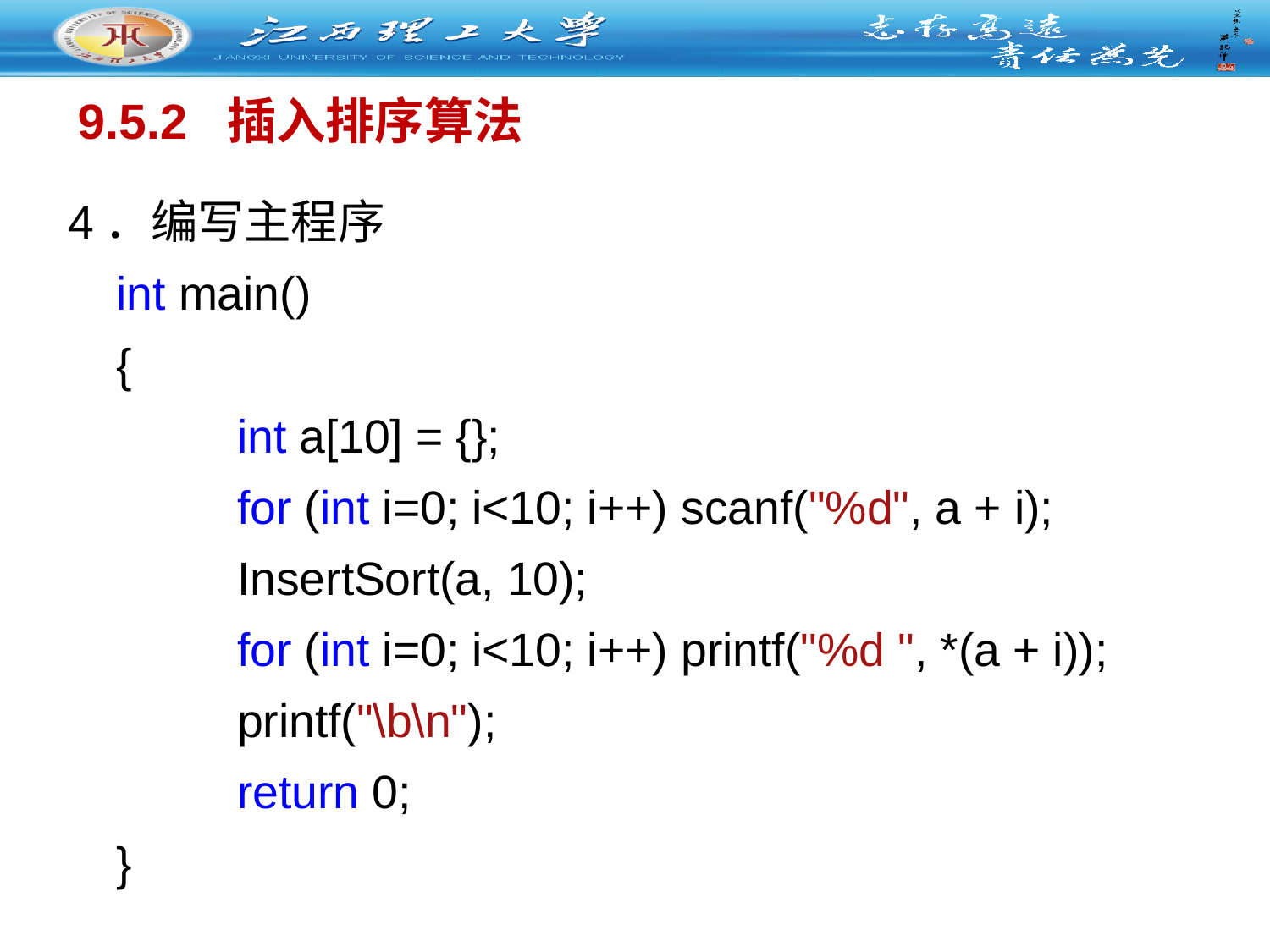

# 9.5.2  插入排序算法
4．编写主程序
int main()
{
 	int a[10] = {};
 	for (int i=0; i<10; i++) scanf("%d", a + i);
 	InsertSort(a, 10);
 	for (int i=0; i<10; i++) printf("%d ", *(a + i));
  	printf("\b\n");
 	return 0;
}